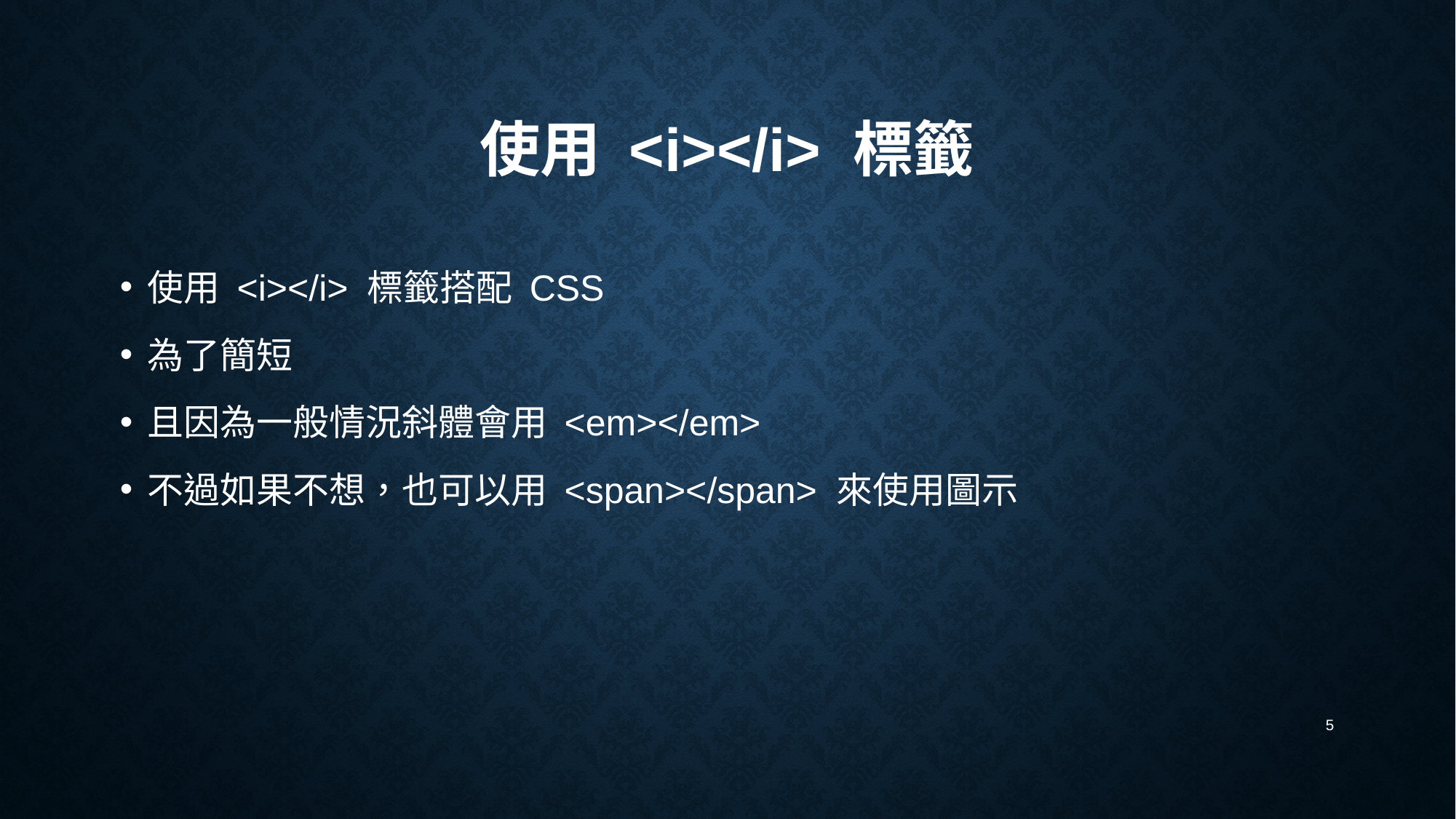

# 使用 <i></i> 標籤
使用 <i></i> 標籤搭配 CSS
為了簡短
且因為一般情況斜體會用 <em></em>
不過如果不想，也可以用 <span></span> 來使用圖示
5